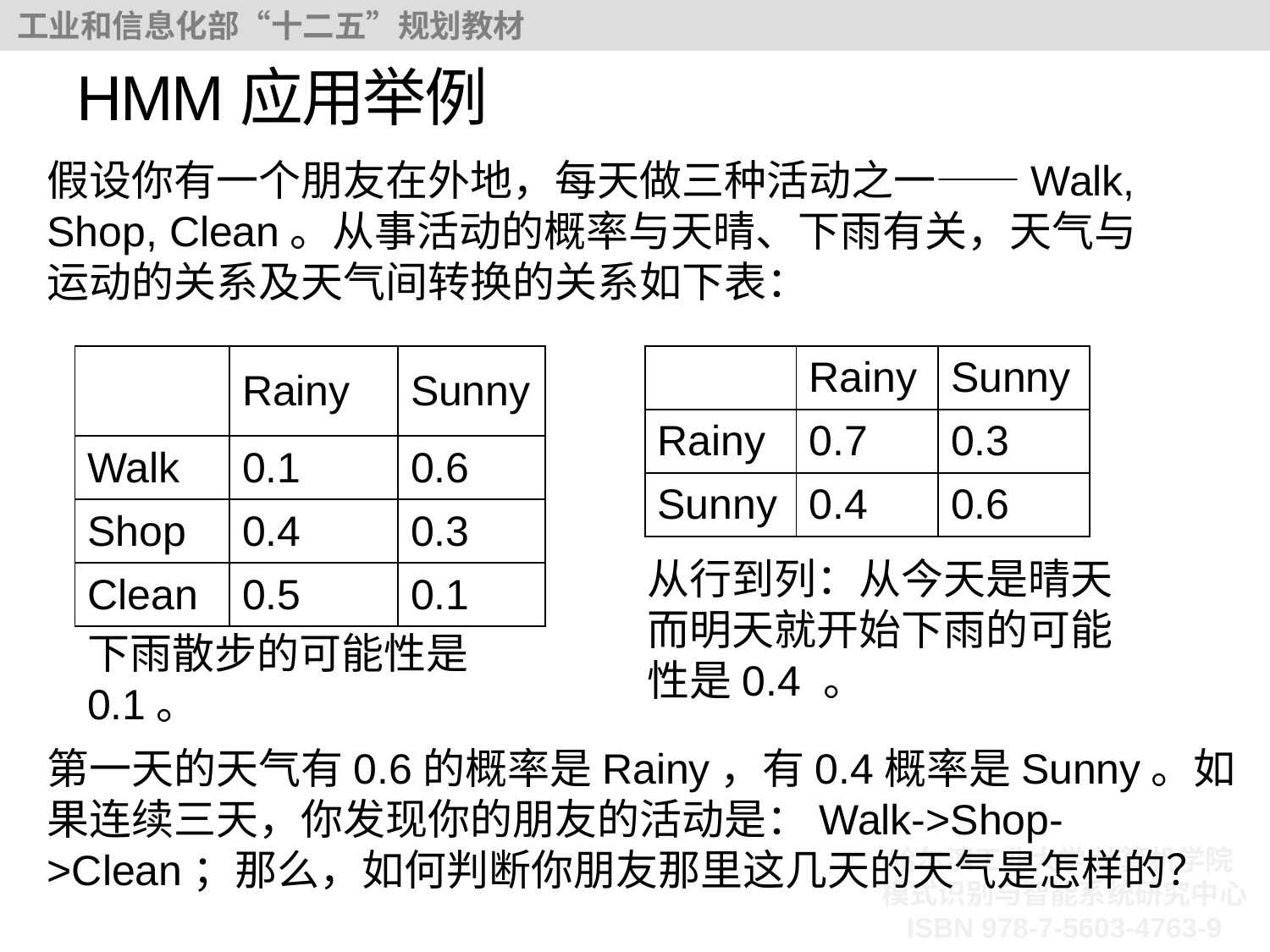

# HMM应用举例
假设你有一个朋友在外地，每天做三种活动之一——Walk, Shop, Clean。从事活动的概率与天晴、下雨有关，天气与运动的关系及天气间转换的关系如下表：

|  | Rainy | Sunny |
| --- | --- | --- |
| Walk | 0.1 | 0.6 |
| Shop | 0.4 | 0.3 |
| Clean | 0.5 | 0.1 |
|  | Rainy | Sunny |
| --- | --- | --- |
| Rainy | 0.7 | 0.3 |
| Sunny | 0.4 | 0.6 |
从行到列：从今天是晴天而明天就开始下雨的可能性是0.4 。
下雨散步的可能性是0.1。
第一天的天气有0.6的概率是Rainy，有0.4概率是Sunny。如果连续三天，你发现你的朋友的活动是：Walk->Shop->Clean；那么，如何判断你朋友那里这几天的天气是怎样的？